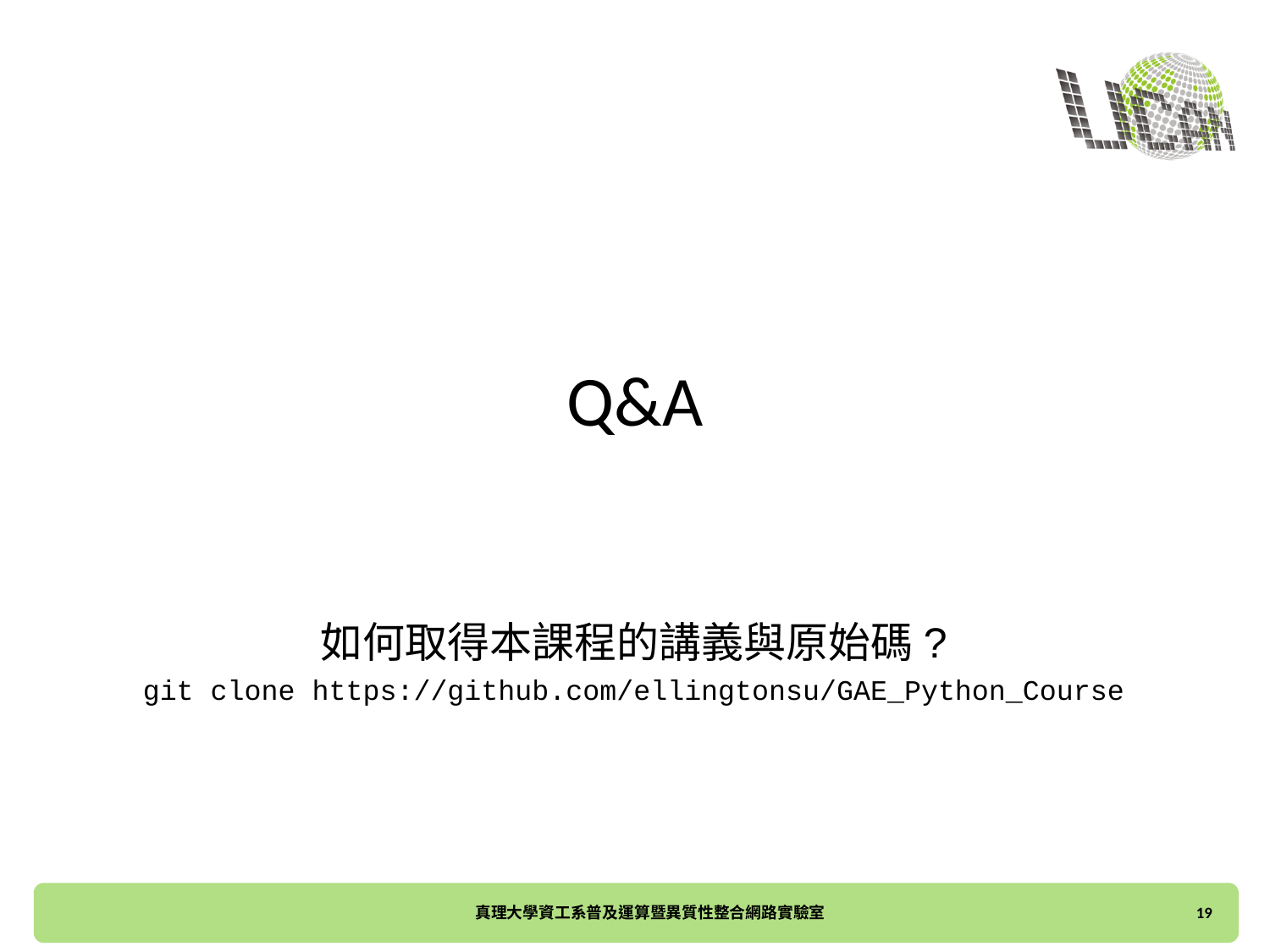

# Q&A
如何取得本課程的講義與原始碼?
git clone https://github.com/ellingtonsu/GAE_Python_Course
19
真理大學資工系普及運算暨異質性整合網路實驗室